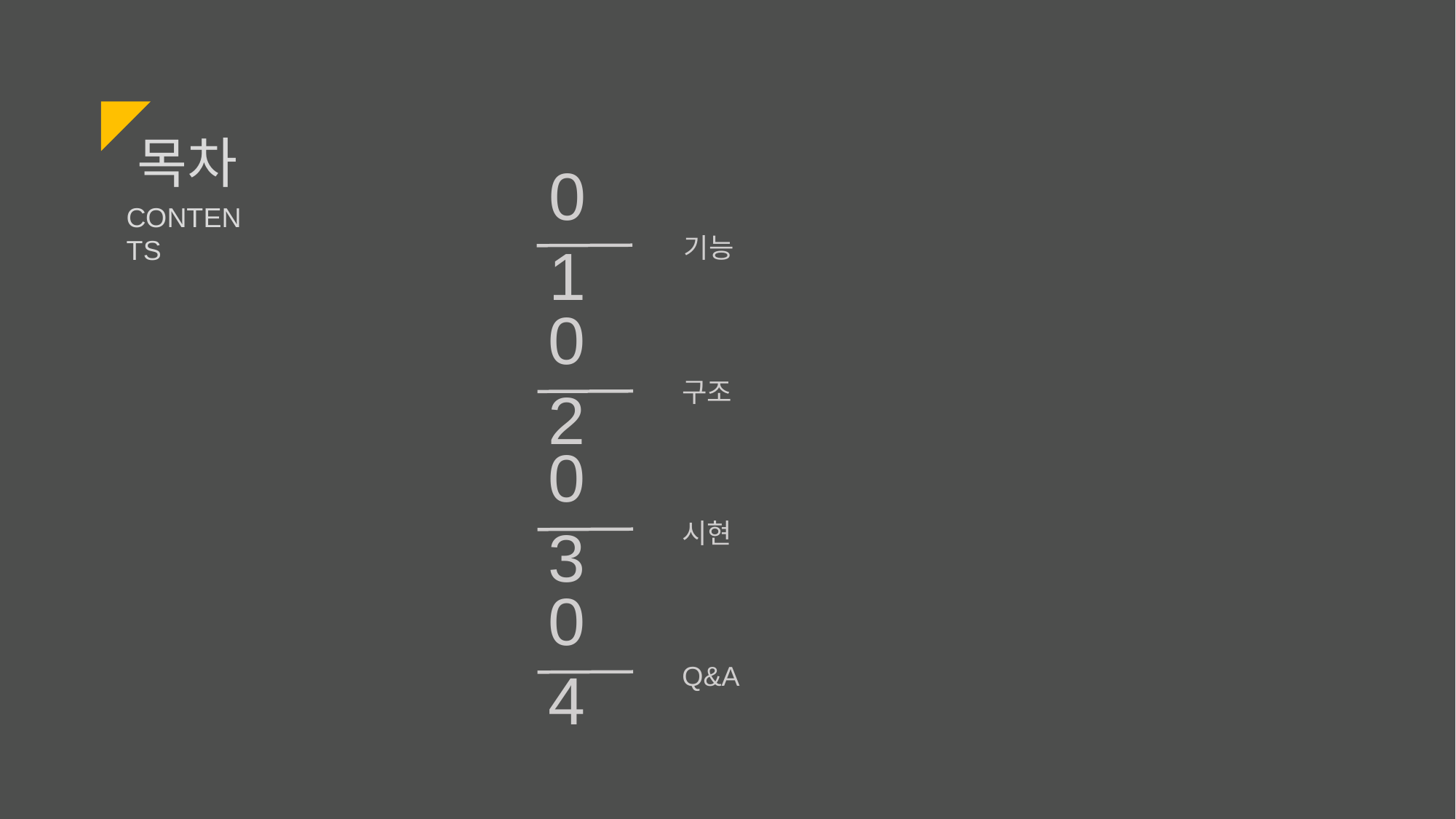

목차
CONTENTS
# 01
기능

02
구조

03
시현

04
Q&A